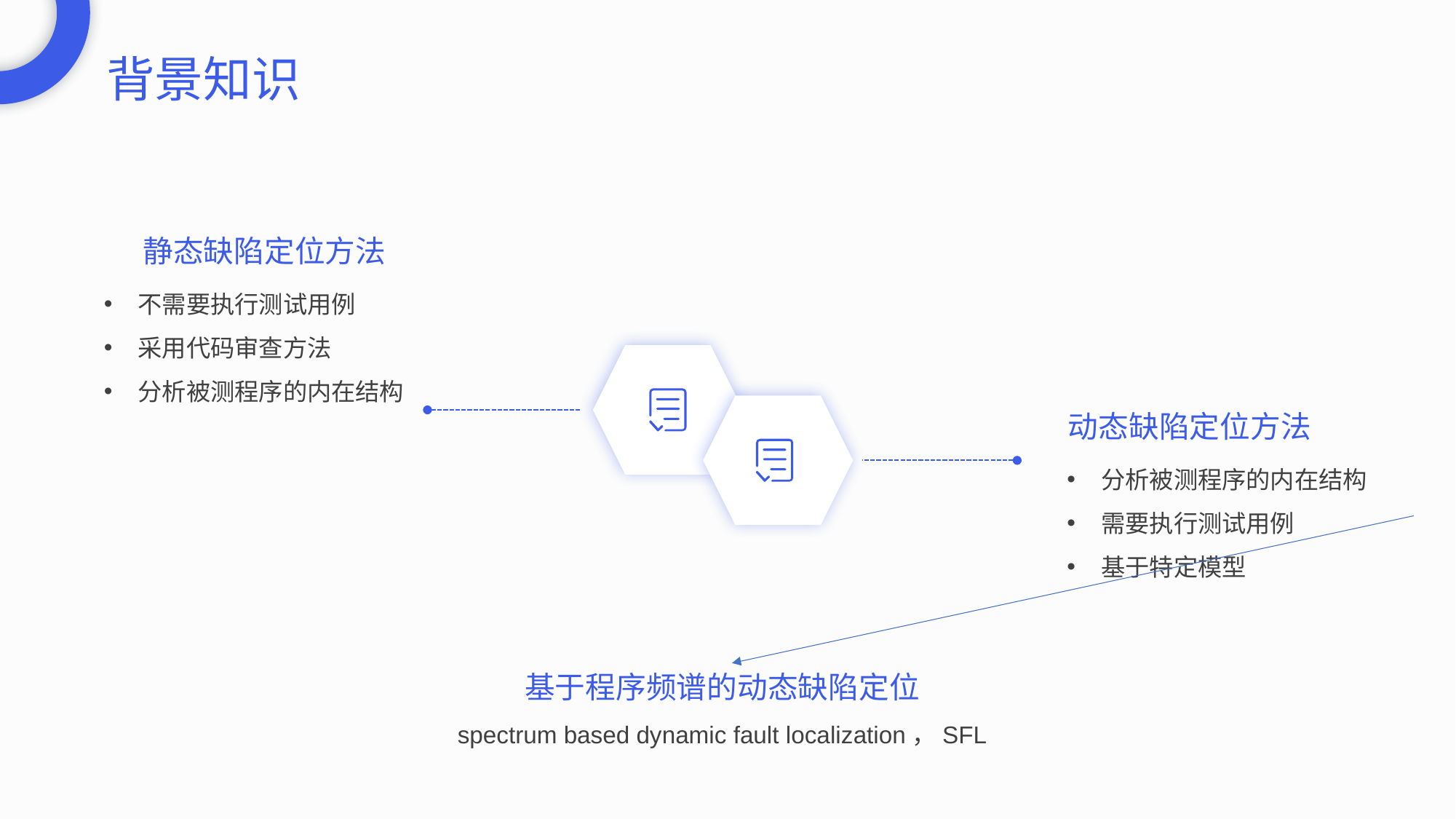

背景知识
静态缺陷定位方法
不需要执行测试用例
采用代码审查方法
分析被测程序的内在结构

动态缺陷定位方法
分析被测程序的内在结构
需要执行测试用例
基于特定模型
基于程序频谱的动态缺陷定位
spectrum based dynamic fault localization，SFL